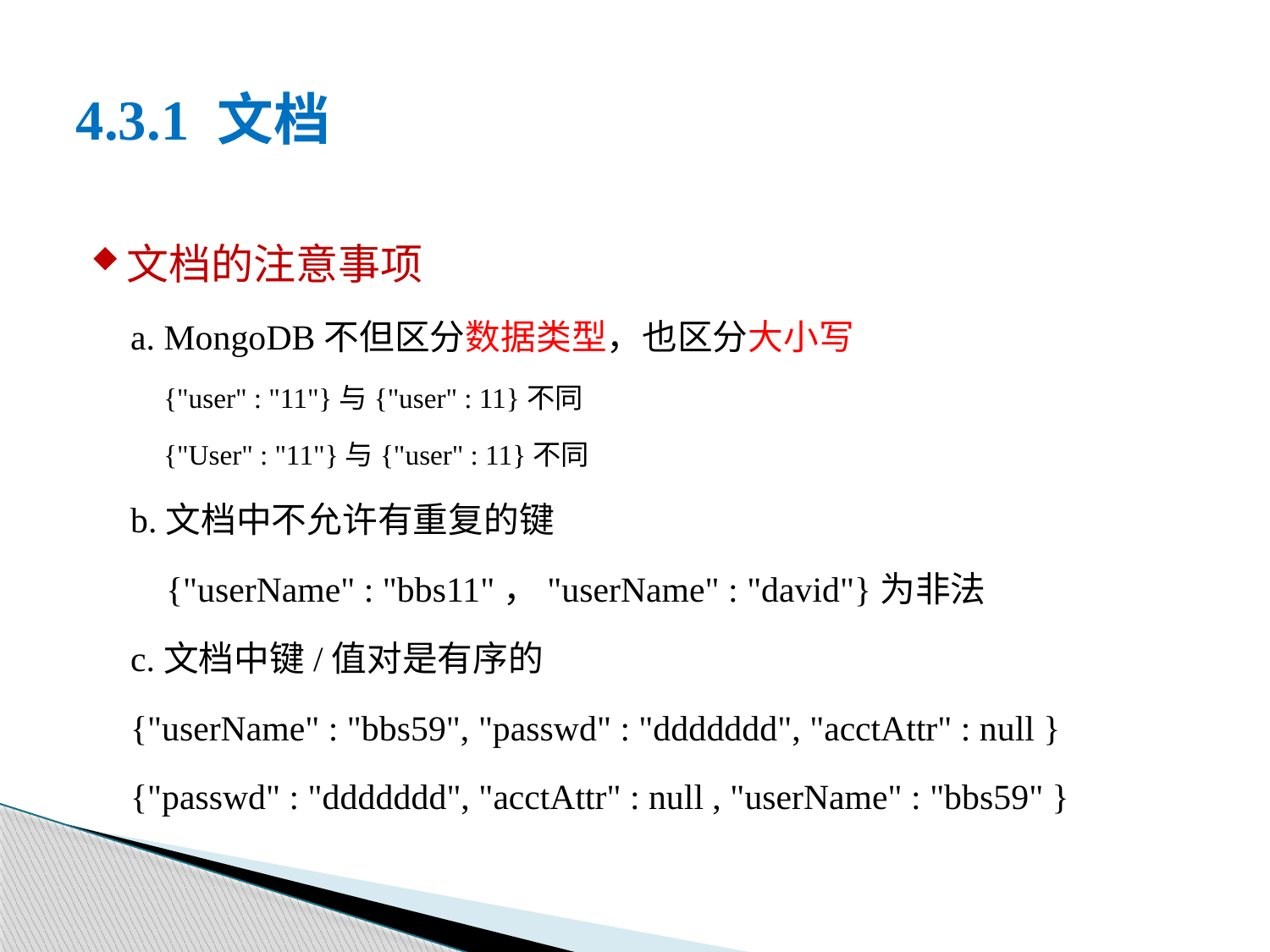

# 4.3.1 文档
文档的注意事项
a. MongoDB不但区分数据类型，也区分大小写
{"user" : "11"}与{"user" : 11}不同
{"User" : "11"}与{"user" : 11}不同
b.文档中不允许有重复的键
    {"userName" : "bbs11"，"userName" : "david"}为非法
c.文档中键/值对是有序的
{"userName" : "bbs59", "passwd" : "ddddddd", "acctAttr" : null }
{"passwd" : "ddddddd", "acctAttr" : null , "userName" : "bbs59" }